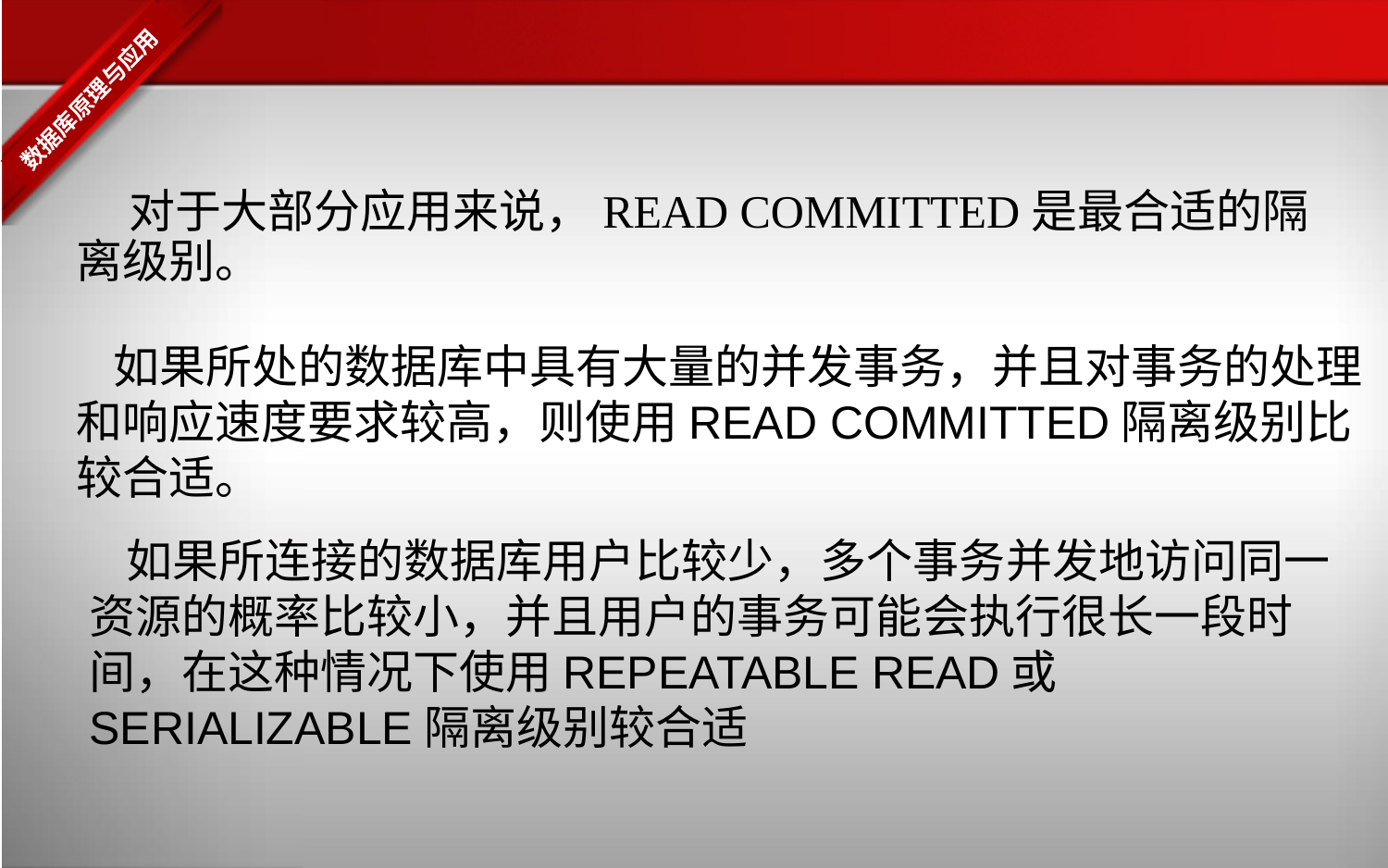

对于大部分应用来说，READ COMMITTED是最合适的隔离级别。
  如果所处的数据库中具有大量的并发事务，并且对事务的处理和响应速度要求较高，则使用READ COMMITTED隔离级别比较合适。
  如果所连接的数据库用户比较少，多个事务并发地访问同一资源的概率比较小，并且用户的事务可能会执行很长一段时间，在这种情况下使用REPEATABLE READ或SERIALIZABLE隔离级别较合适